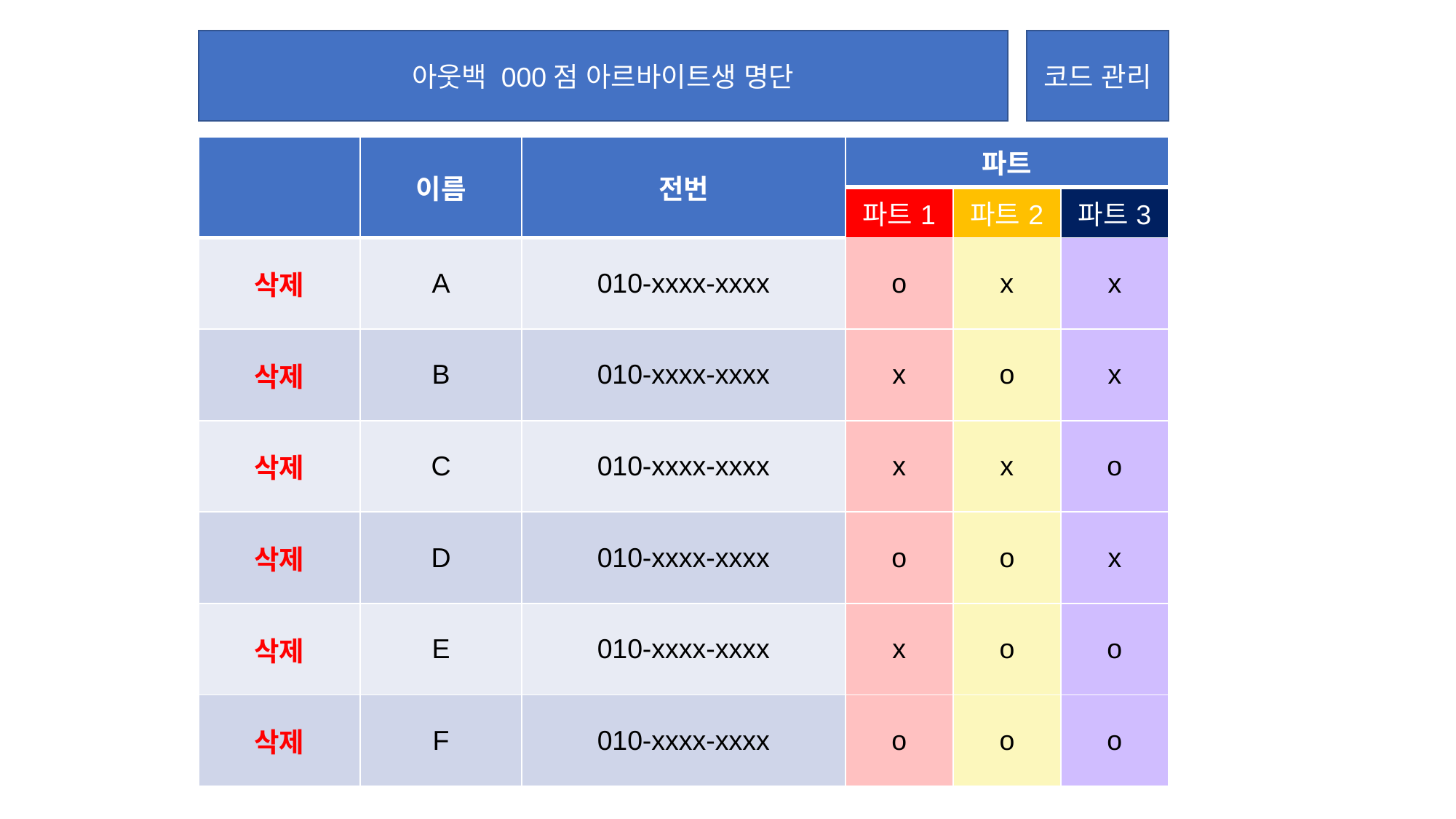

아웃백 000점 아르바이트생 명단
코드 관리
|  | 이름 | 전번 | 파트 |  |  |
| --- | --- | --- | --- | --- | --- |
|  |  |  | 파트1 | 파트2 | 파트3 |
| 삭제 | A | 010-xxxx-xxxx | o | x | x |
| 삭제 | B | 010-xxxx-xxxx | x | o | x |
| 삭제 | C | 010-xxxx-xxxx | x | x | o |
| 삭제 | D | 010-xxxx-xxxx | o | o | x |
| 삭제 | E | 010-xxxx-xxxx | x | o | o |
| 삭제 | F | 010-xxxx-xxxx | o | o | o |